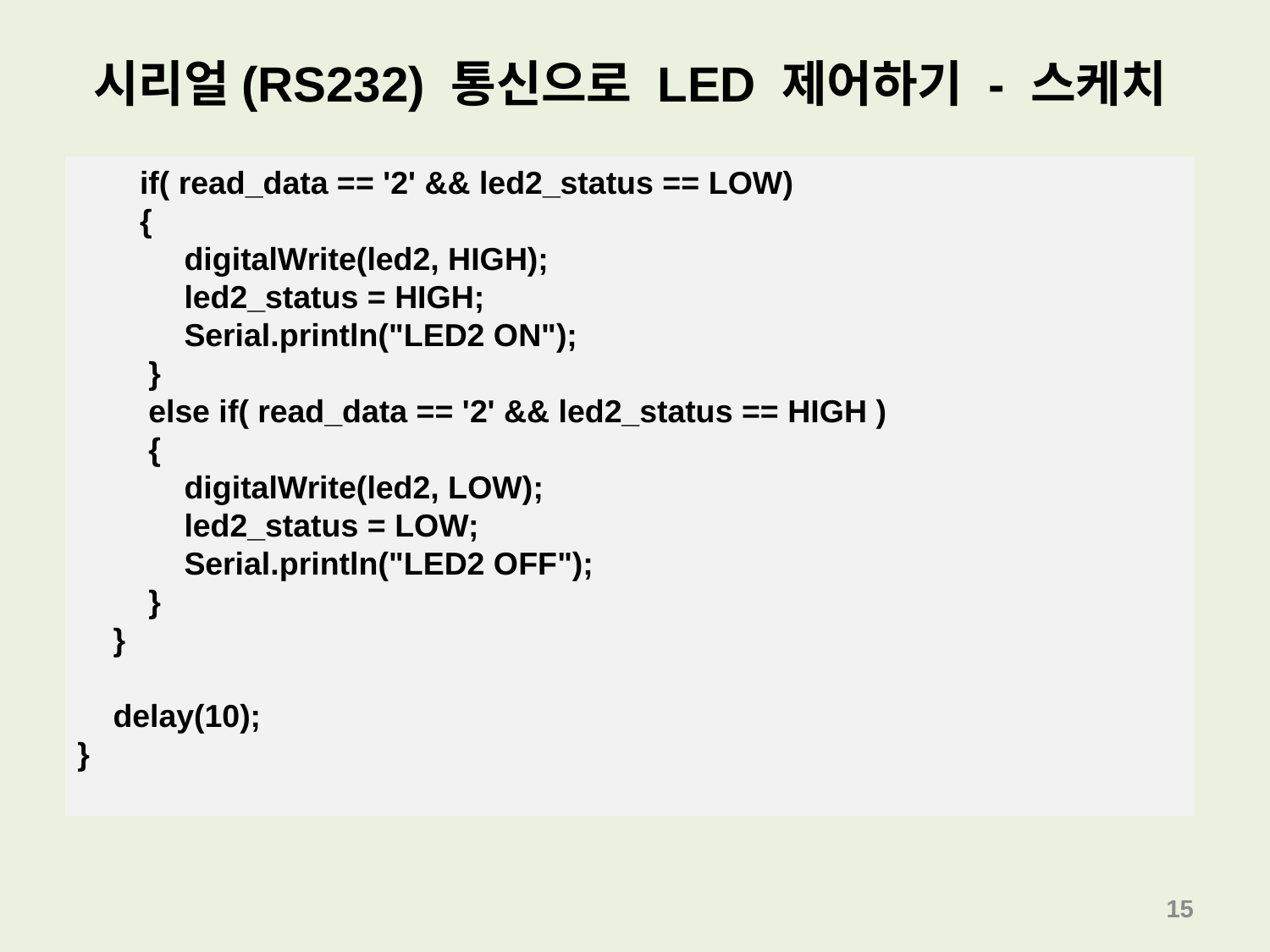

시리얼(RS232) 통신으로 LED 제어하기 - 스케치
       if( read_data == '2' && led2_status == LOW)
       {
            digitalWrite(led2, HIGH);
            led2_status = HIGH;
            Serial.println("LED2 ON");
        }
        else if( read_data == '2' && led2_status == HIGH )
        {
            digitalWrite(led2, LOW);
            led2_status = LOW;
            Serial.println("LED2 OFF");
        }
    }

    delay(10);
}

15